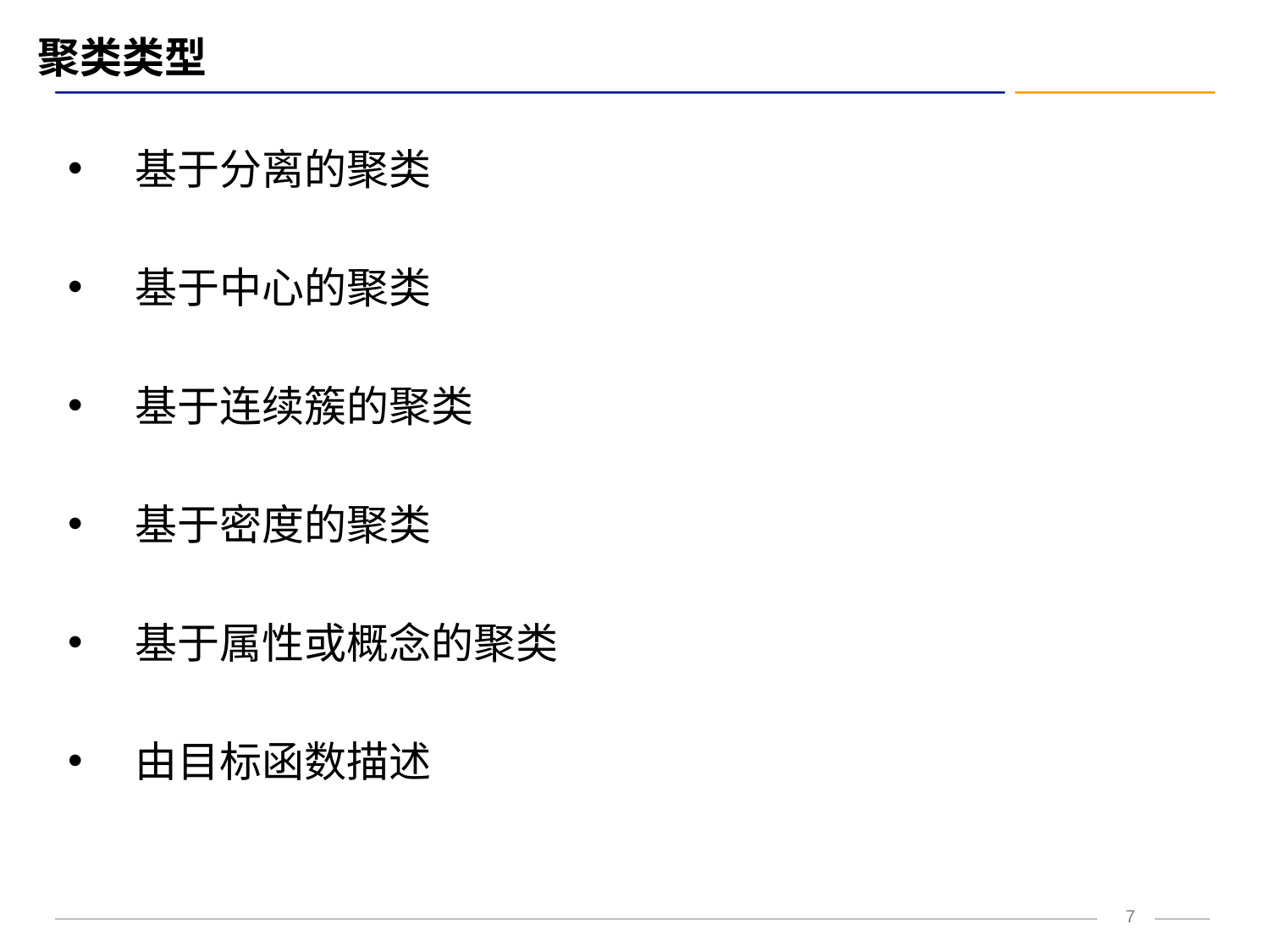

聚类类型
 基于分离的聚类

 基于中心的聚类

 基于连续簇的聚类

 基于密度的聚类

 基于属性或概念的聚类

 由目标函数描述